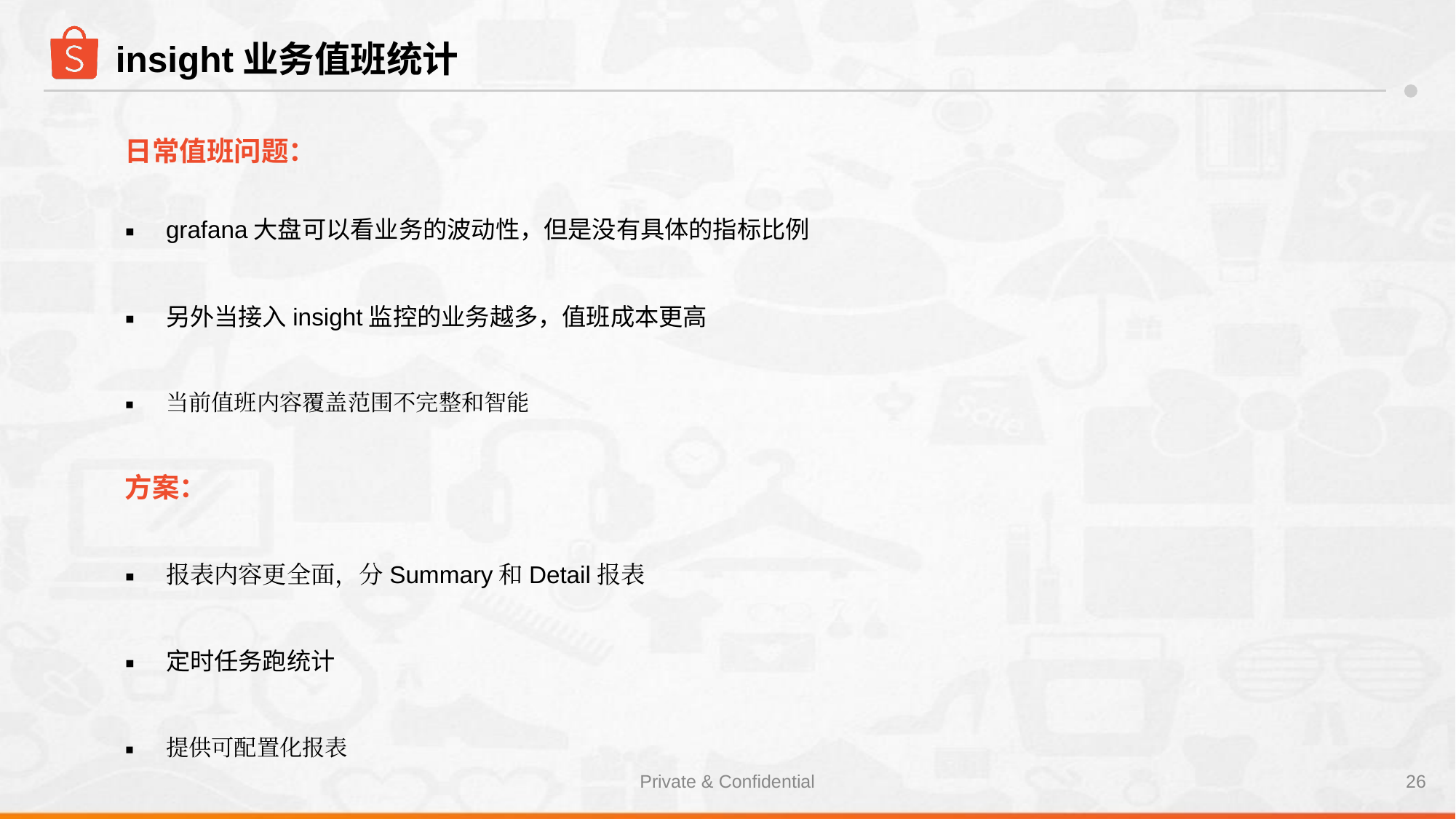

# insight业务值班统计
日常值班问题：

grafana大盘可以看业务的波动性，但是没有具体的指标比例

另外当接入insight监控的业务越多，值班成本更高

当前值班内容覆盖范围不完整和智能

方案：

报表内容更全面，分Summary和Detail报表

定时任务跑统计

提供可配置化报表

Private & Confidential
26